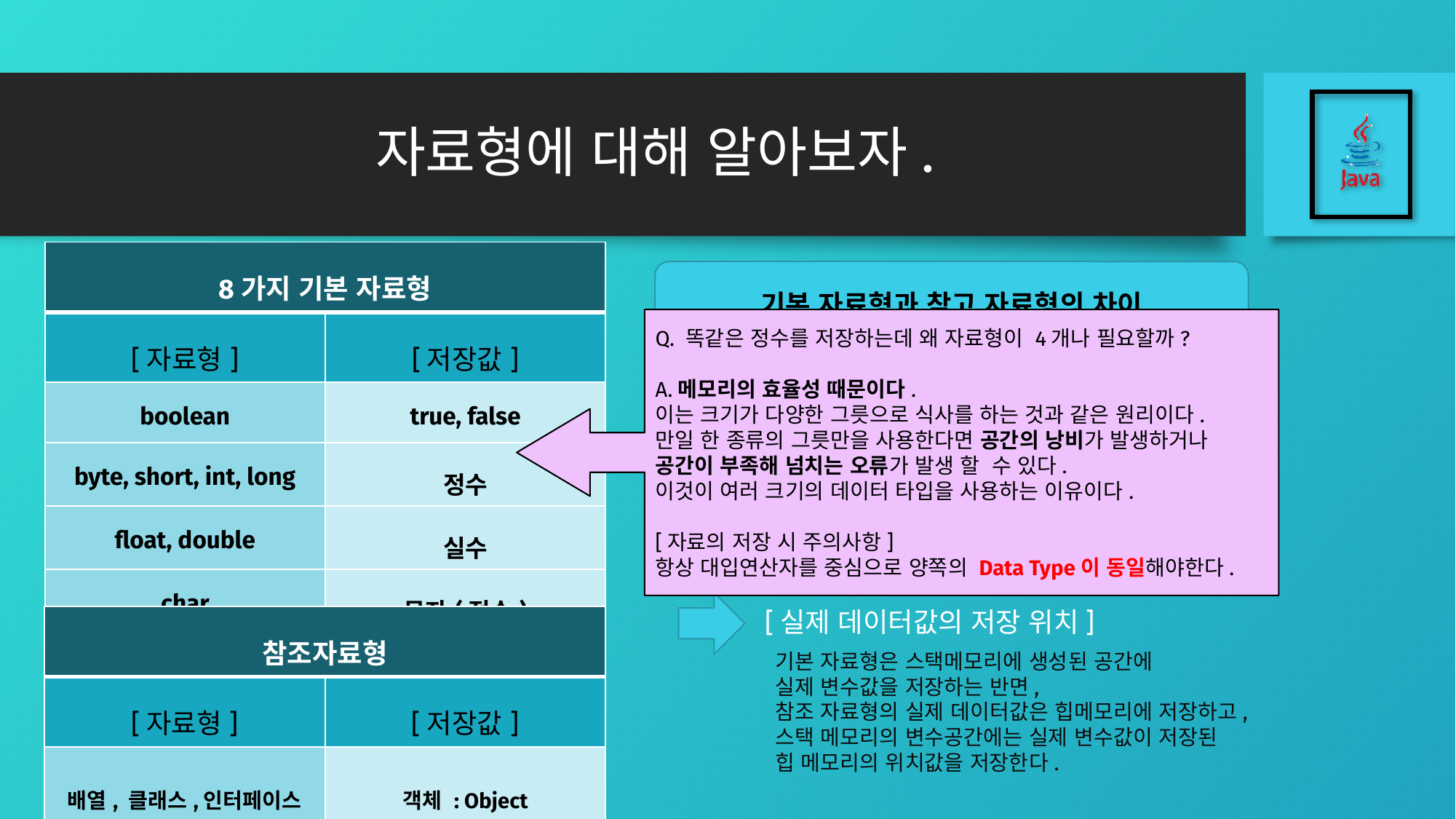

# 자료형에 대해 알아보자.
| 8가지 기본 자료형 |  |
| --- | --- |
| [자료형] | [저장값] |
| boolean | true, false |
| byte, short, int, long | 정수 |
| float, double | 실수 |
| char | 문자(정수) |
기본 자료형과 참고 자료형의 차이
Q. 똑같은 정수를 저장하는데 왜 자료형이 4개나 필요할까?

A.메모리의 효율성 때문이다.
이는 크기가 다양한 그릇으로 식사를 하는 것과 같은 원리이다.
만일 한 종류의 그릇만을 사용한다면 공간의 낭비가 발생하거나 공간이 부족해 넘치는 오류가 발생 할  수 있다.
이것이 여러 크기의 데이터 타입을 사용하는 이유이다.

[자료의 저장 시 주의사항]
항상 대입연산자를 중심으로 양쪽의 Data Type이 동일해야한다.

[자료형의 이름과 규칙]
자바에서 제공하는 기본자료형 8개의 이름은 모두
소문자(int, float…)로 시작하는 반면,
참조 자료형의 이름은 모두 대문자(String, System…)
로 시작한다.

[실제 데이터값의 저장 위치]
| 참조자료형 |  |
| --- | --- |
| [자료형] | [저장값] |
| 배열, 클래스,인터페이스 | 객체 : Object |
기본 자료형은 스택메모리에 생성된 공간에
실제 변수값을 저장하는 반면,
참조 자료형의 실제 데이터값은 힙메모리에 저장하고,
스택 메모리의 변수공간에는 실제 변수값이 저장된
힙 메모리의 위치값을 저장한다.